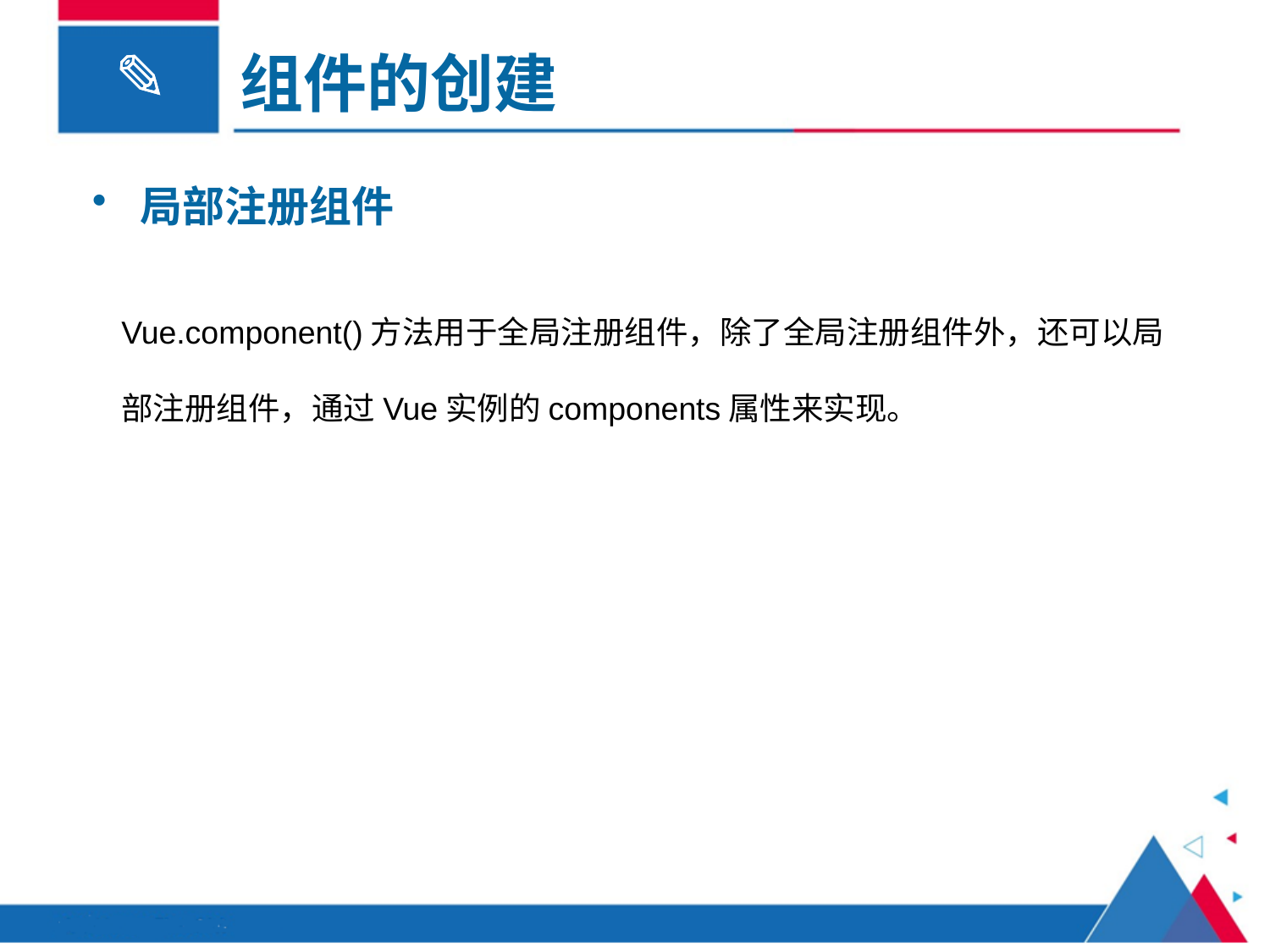

组件的创建
局部注册组件
Vue.component()方法用于全局注册组件，除了全局注册组件外，还可以局部注册组件，通过Vue实例的components属性来实现。